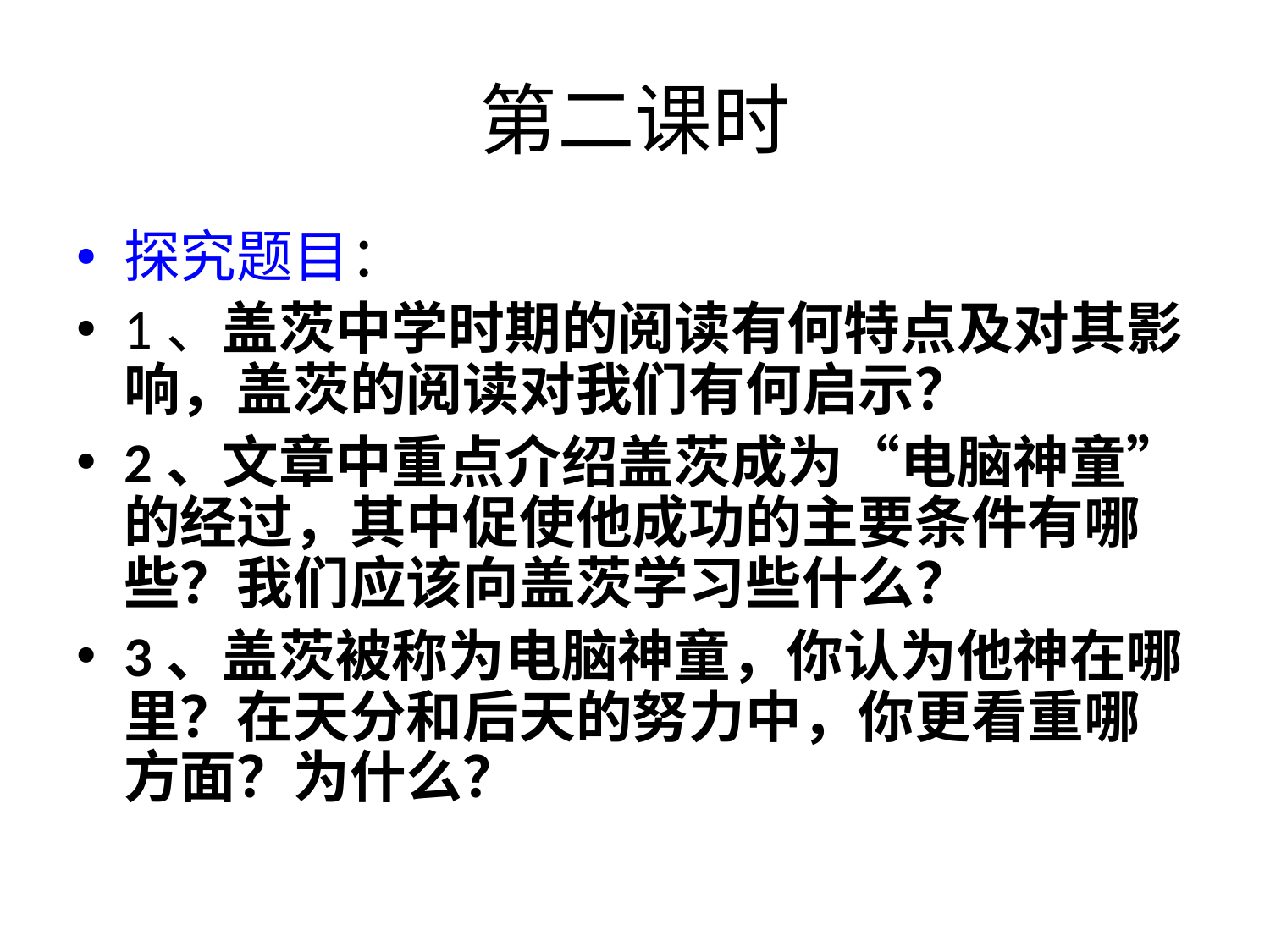

# 第二课时
探究题目：
1、盖茨中学时期的阅读有何特点及对其影响，盖茨的阅读对我们有何启示？
2、文章中重点介绍盖茨成为“电脑神童”的经过，其中促使他成功的主要条件有哪些？我们应该向盖茨学习些什么？
3、盖茨被称为电脑神童，你认为他神在哪里？在天分和后天的努力中，你更看重哪方面？为什么？